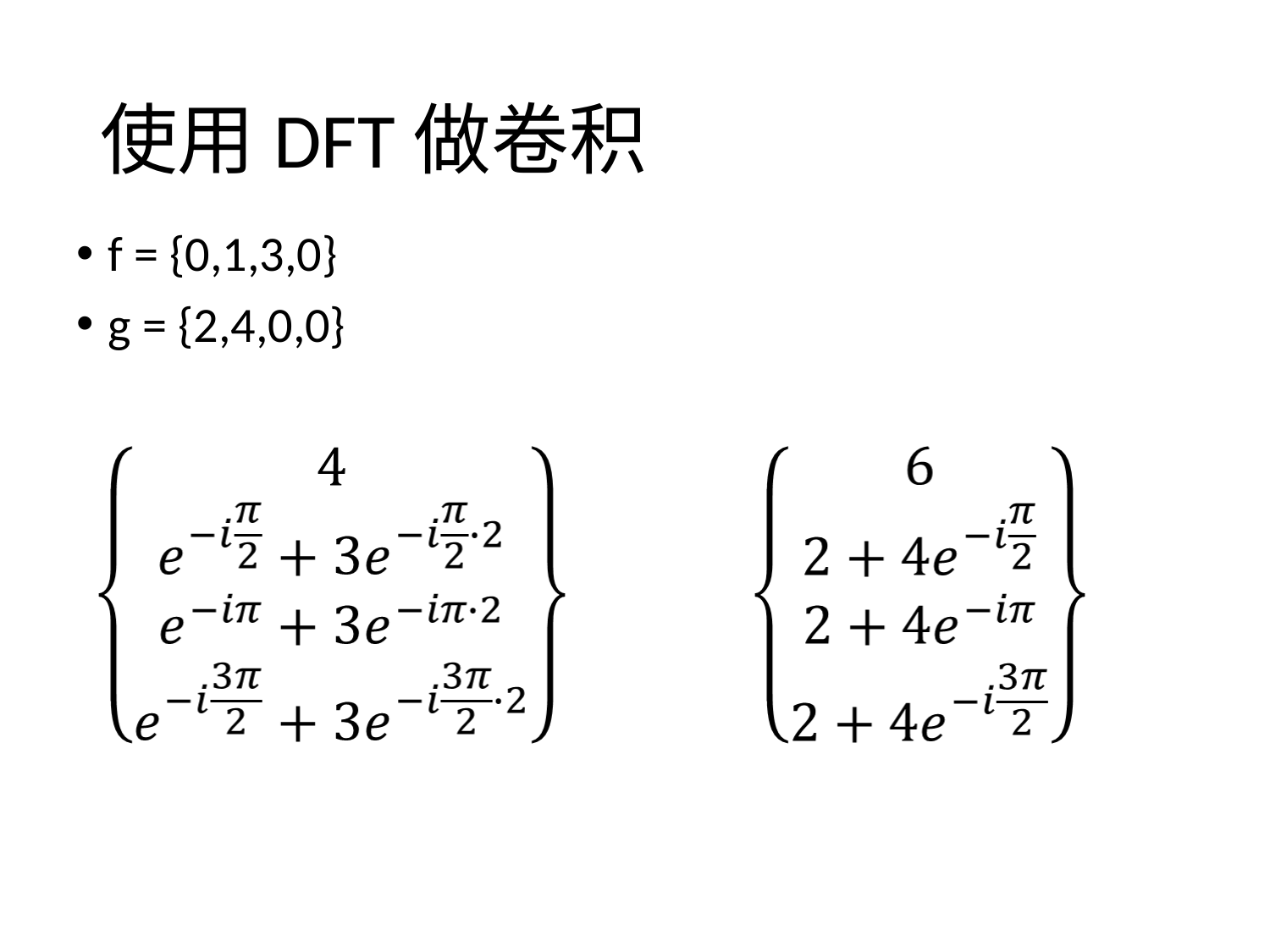

# 使用DFT做卷积
f = {0,1,3,0}
g = {2,4,0,0}